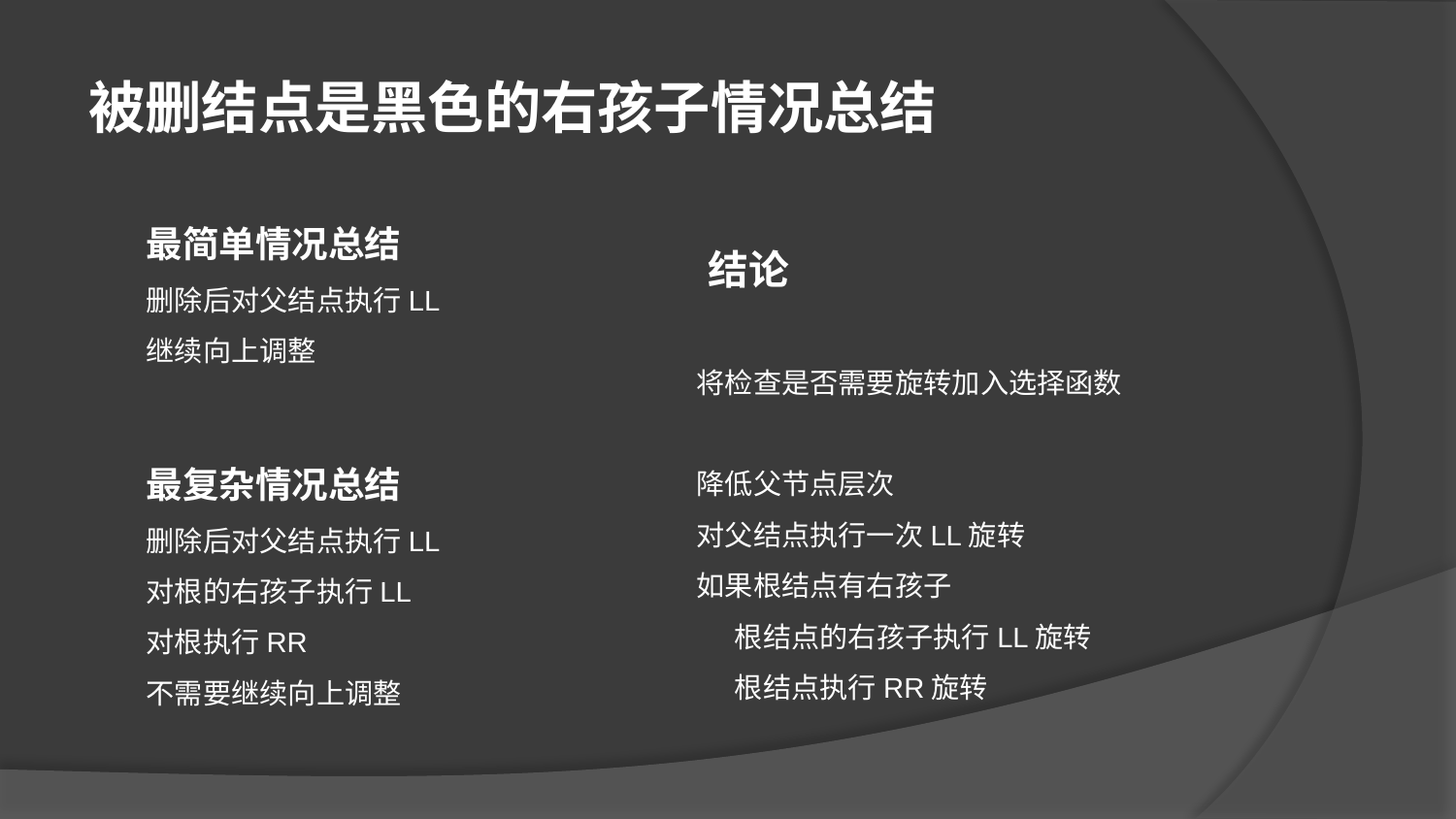

被删结点是黑色的右孩子情况总结
最简单情况总结
删除后对父结点执行LL
继续向上调整
结论
将检查是否需要旋转加入选择函数

降低父节点层次
对父结点执行一次LL旋转
如果根结点有右孩子
     根结点的右孩子执行LL旋转
     根结点执行RR旋转
最复杂情况总结
删除后对父结点执行LL
对根的右孩子执行LL
对根执行RR
不需要继续向上调整